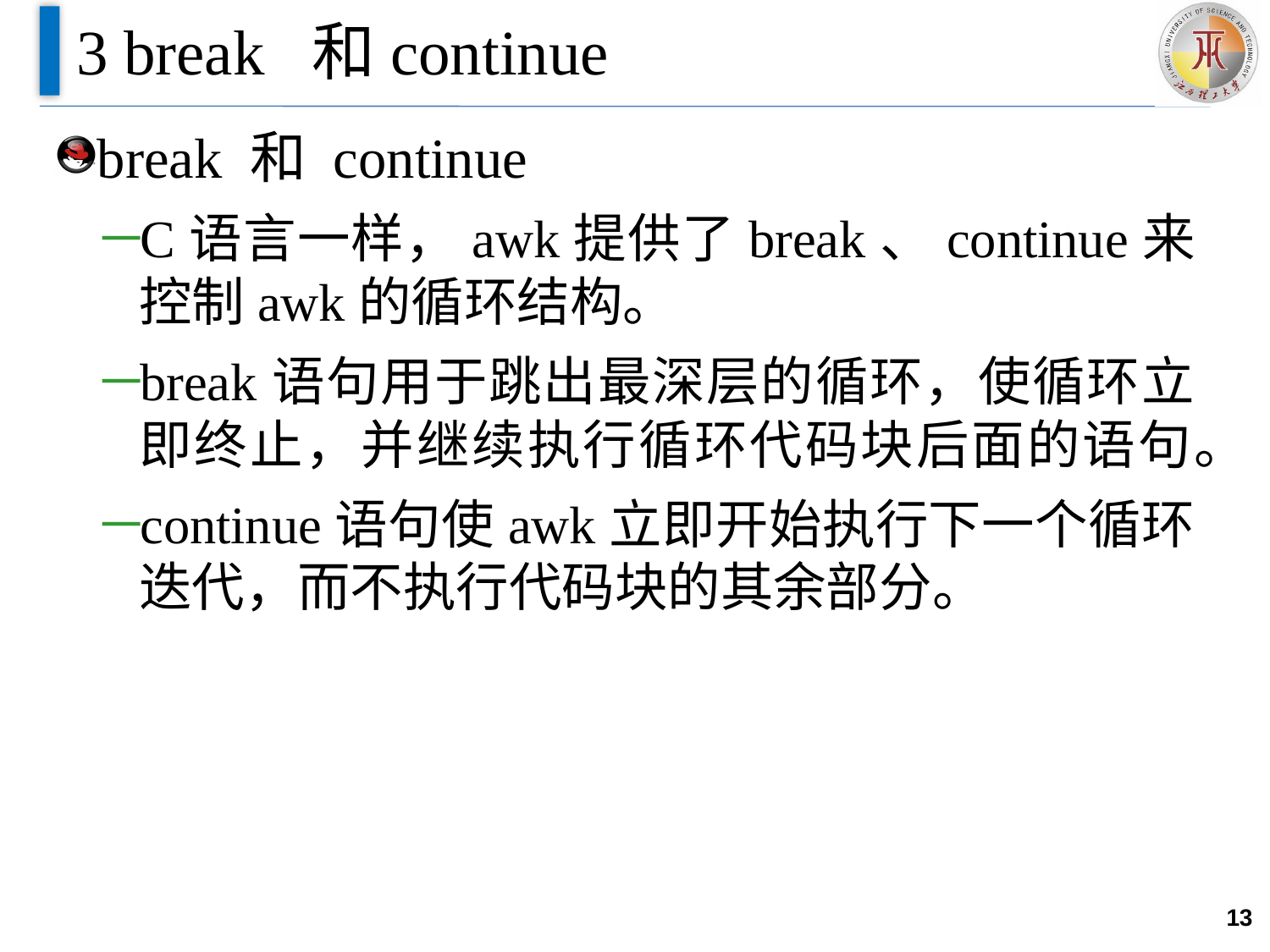

# 3 break  和continue
break 和 continue
C语言一样，awk提供了break、continue来控制awk的循环结构。
break语句用于跳出最深层的循环，使循环立即终止，并继续执行循环代码块后面的语句。
continue语句使awk立即开始执行下一个循环迭代，而不执行代码块的其余部分。

13